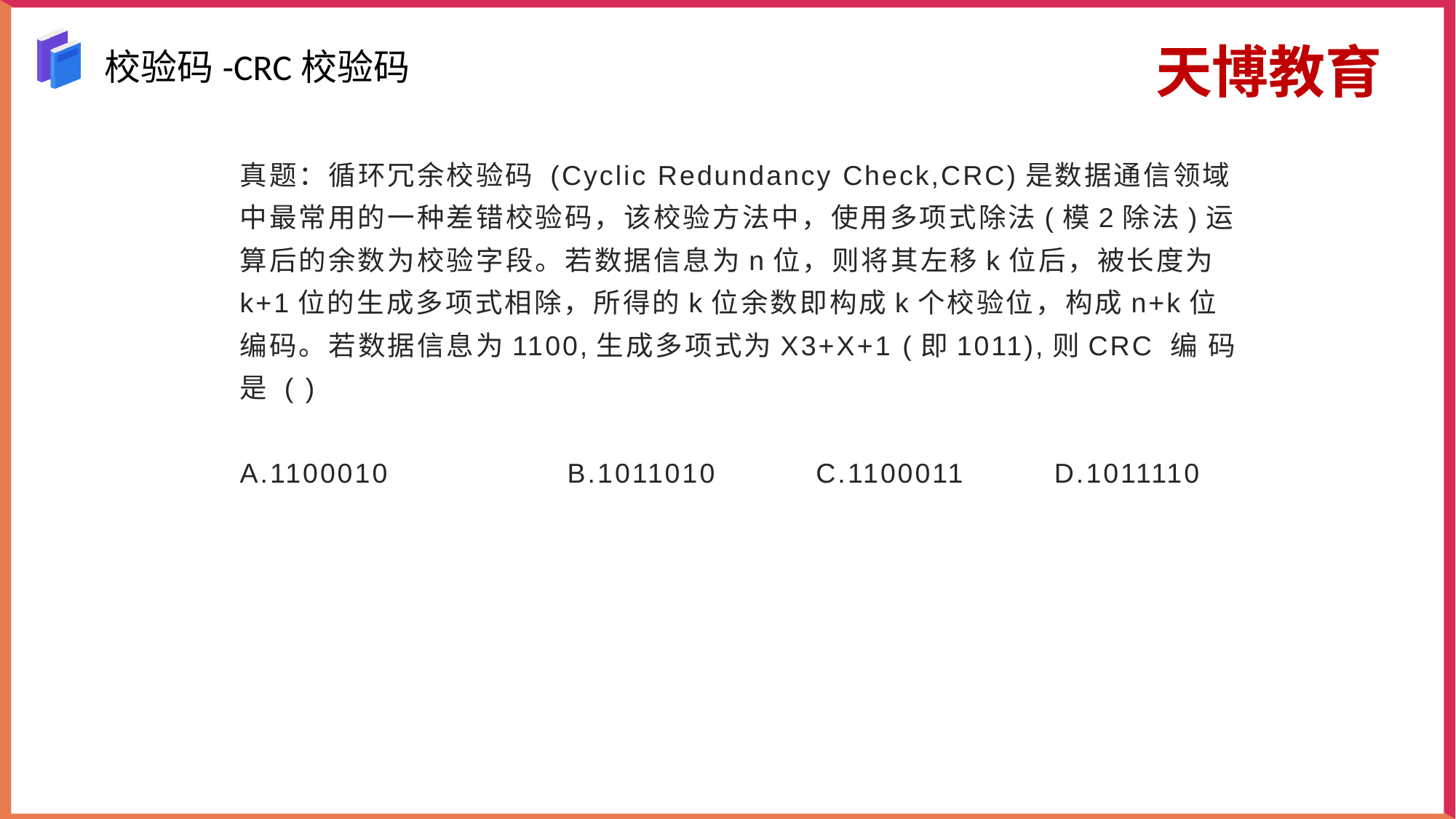

天博教育
校验码-CRC校验码
真题：循环冗余校验码 (Cyclic Redundancy Check,CRC)是数据通信领域中最常用的一种差错校验码，该校验方法中，使用多项式除法(模2除法)运算后的余数为校验字段。若数据信息为n位，则将其左移k位后，被长度为k+1位的生成多项式相除，所得的k位余数即构成k个校验位，构成n+k位编码。若数据信息为1100,生成多项式为X3+X+1 (即1011),则CRC 编 码 是 ( )

A.1100010     		B.1011010          C.1100011         D.1011110